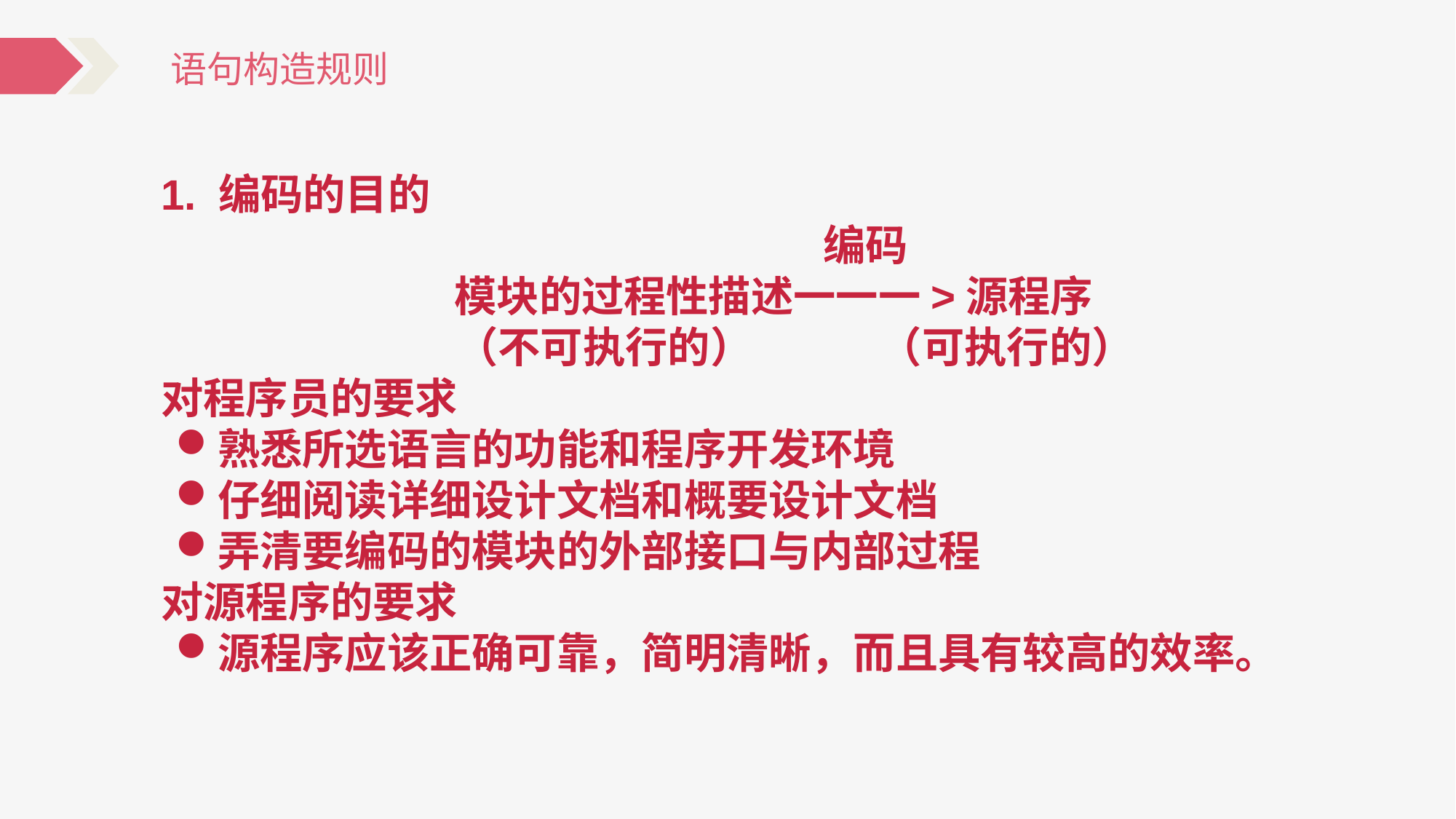

语句构造规则
1. 编码的目的
                  编码
模块的过程性描述一一一>源程序
　（不可执行的）　　　（可执行的）
对程序员的要求
熟悉所选语言的功能和程序开发环境
仔细阅读详细设计文档和概要设计文档
弄清要编码的模块的外部接口与内部过程
对源程序的要求
源程序应该正确可靠，简明清晰，而且具有较高的效率。